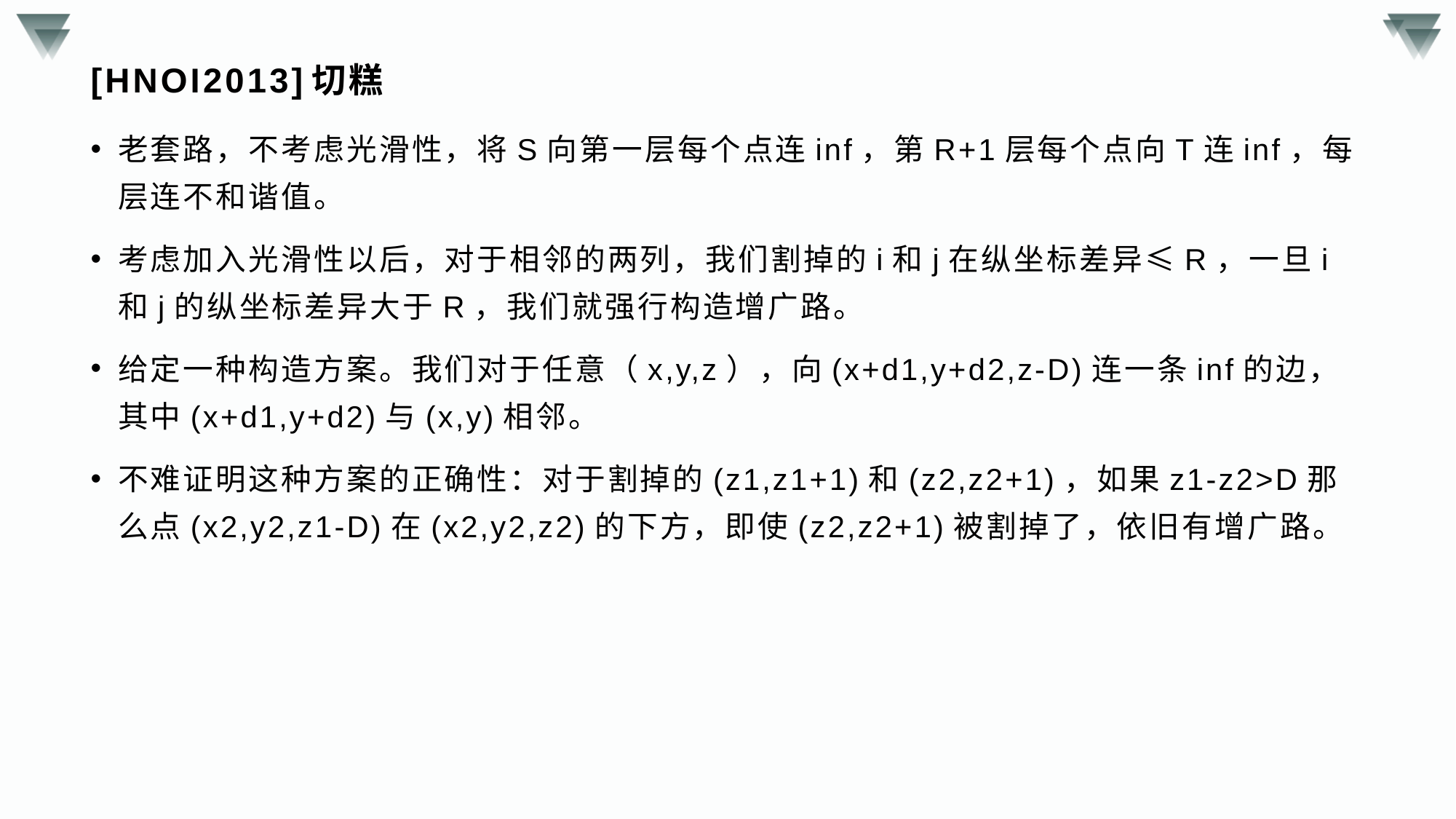

# [HNOI2013]切糕
老套路，不考虑光滑性，将S向第一层每个点连inf，第R+1层每个点向T连inf，每层连不和谐值。
考虑加入光滑性以后，对于相邻的两列，我们割掉的i和j在纵坐标差异≤R，一旦i和j的纵坐标差异大于R，我们就强行构造增广路。
给定一种构造方案。我们对于任意（x,y,z），向(x+d1,y+d2,z-D)连一条inf的边，其中(x+d1,y+d2)与(x,y)相邻。
不难证明这种方案的正确性：对于割掉的(z1,z1+1)和(z2,z2+1)，如果z1-z2>D那么点(x2,y2,z1-D)在(x2,y2,z2)的下方，即使(z2,z2+1)被割掉了，依旧有增广路。